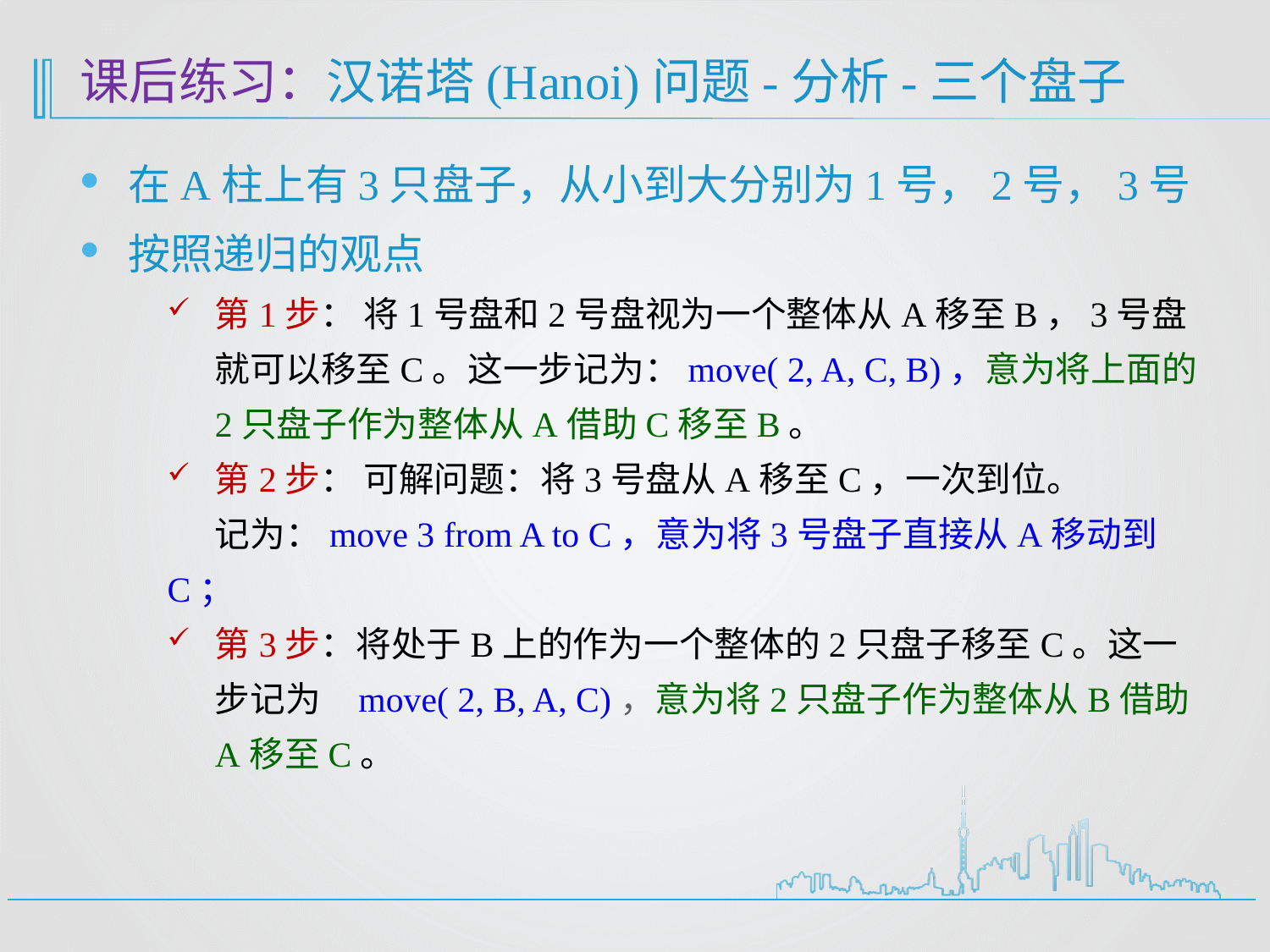

# 课后练习：汉诺塔(Hanoi)问题-分析-三个盘子
在A柱上有3只盘子，从小到大分别为1号，2号，3号
按照递归的观点
第1步： 将1号盘和2号盘视为一个整体从A移至B，3号盘就可以移至C。这一步记为：move( 2, A, C, B)，意为将上面的2只盘子作为整体从A借助C移至B。
第2步： 可解问题：将3号盘从A移至C，一次到位。
     记为：move 3 from A to C，意为将3号盘子直接从A移动到C；
第3步：将处于B上的作为一个整体的2只盘子移至C。这一步记为	 move( 2, B, A, C)，意为将2只盘子作为整体从B借助A移至C。